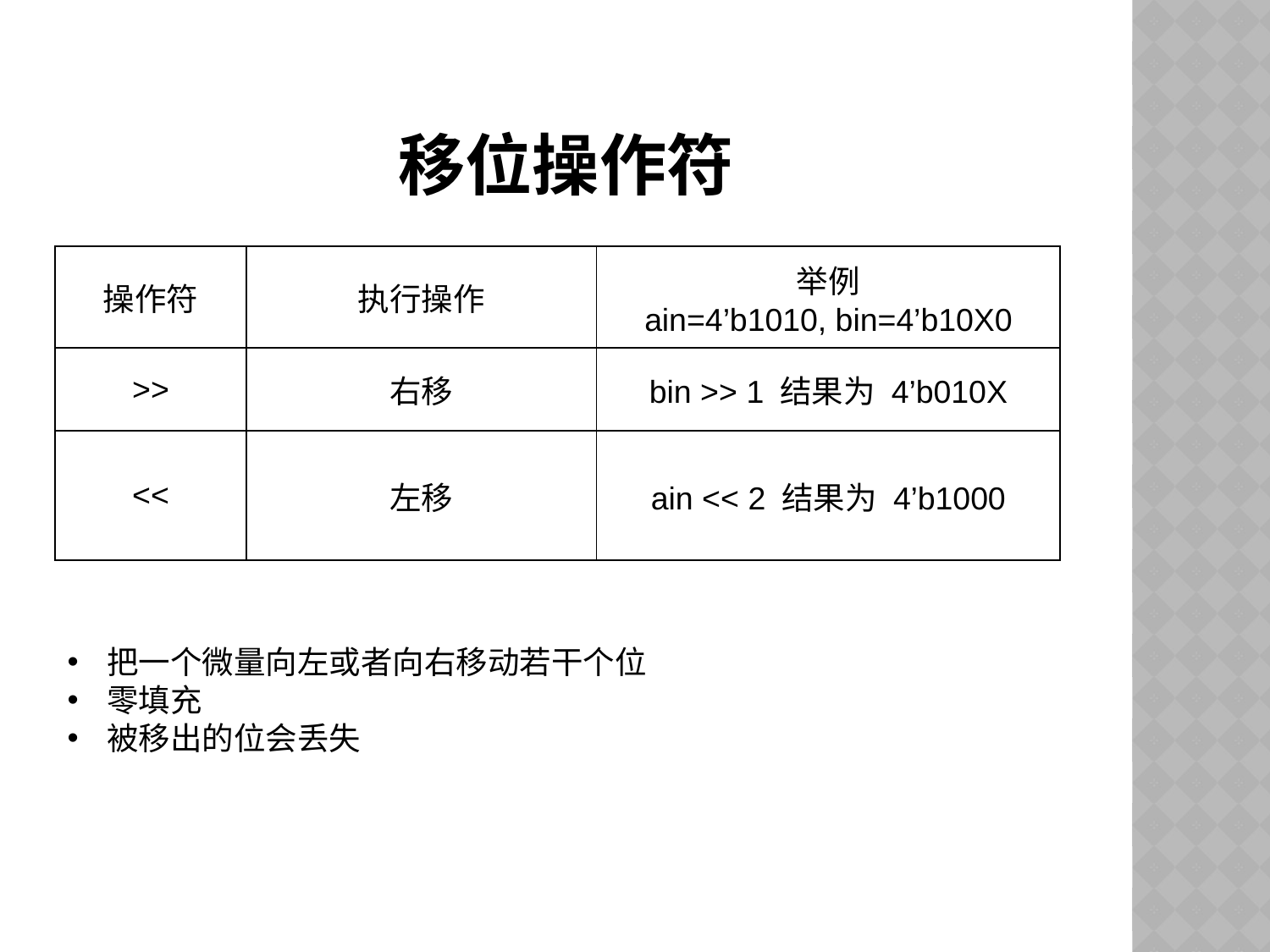

# 移位操作符
| 操作符 | 执行操作 | 举例 ain=4’b1010, bin=4’b10X0 |
| --- | --- | --- |
| >> | 右移 | bin >> 1 结果为 4’b010X |
| << | 左移 | ain << 2 结果为 4’b1000 |
把一个微量向左或者向右移动若干个位
零填充
被移出的位会丢失